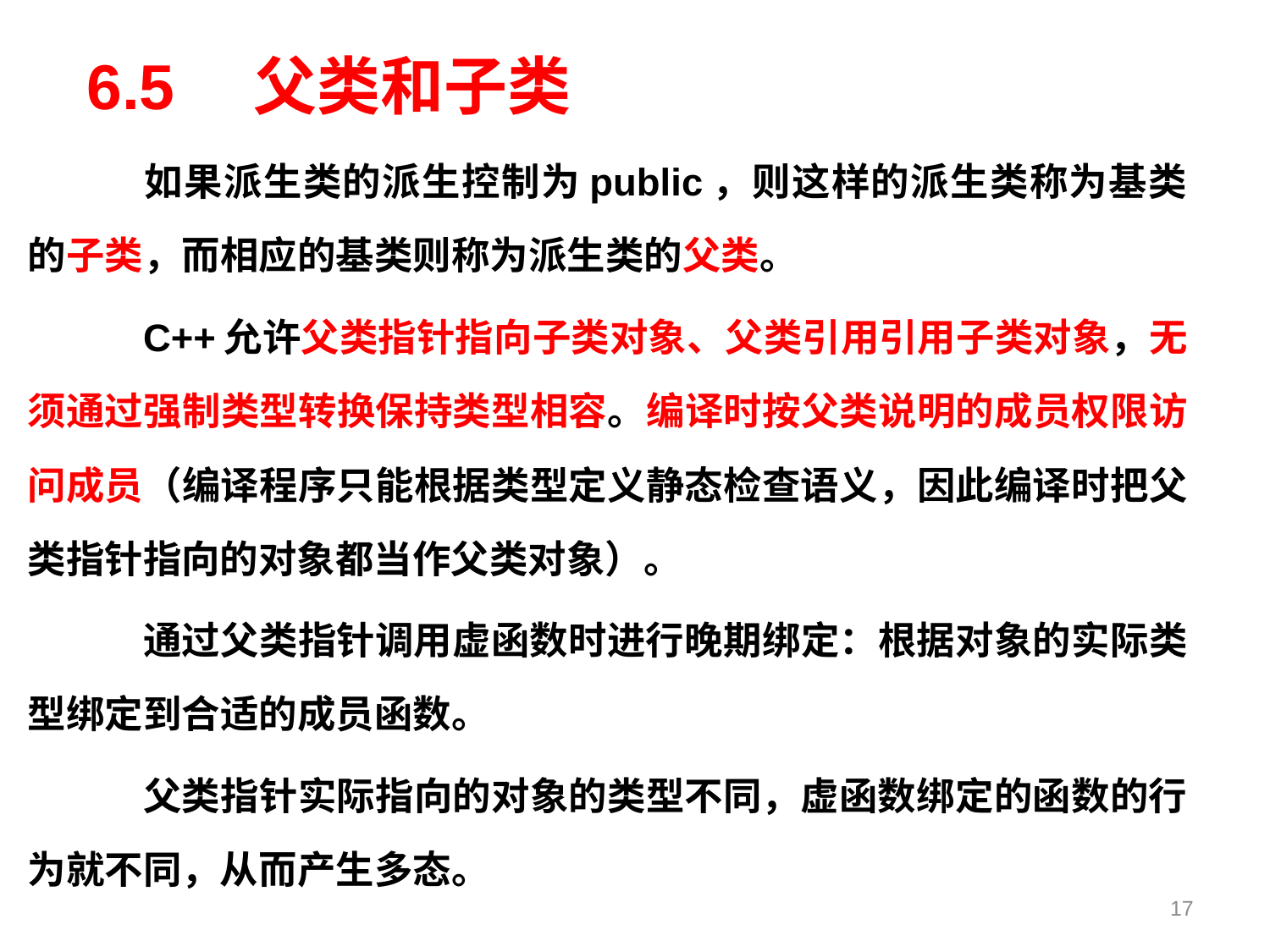

# 6.5　父类和子类
	如果派生类的派生控制为public，则这样的派生类称为基类的子类，而相应的基类则称为派生类的父类。
	C++允许父类指针指向子类对象、父类引用引用子类对象，无须通过强制类型转换保持类型相容。编译时按父类说明的成员权限访问成员（编译程序只能根据类型定义静态检查语义，因此编译时把父类指针指向的对象都当作父类对象）。
	通过父类指针调用虚函数时进行晚期绑定：根据对象的实际类型绑定到合适的成员函数。
	父类指针实际指向的对象的类型不同，虚函数绑定的函数的行为就不同，从而产生多态。

17